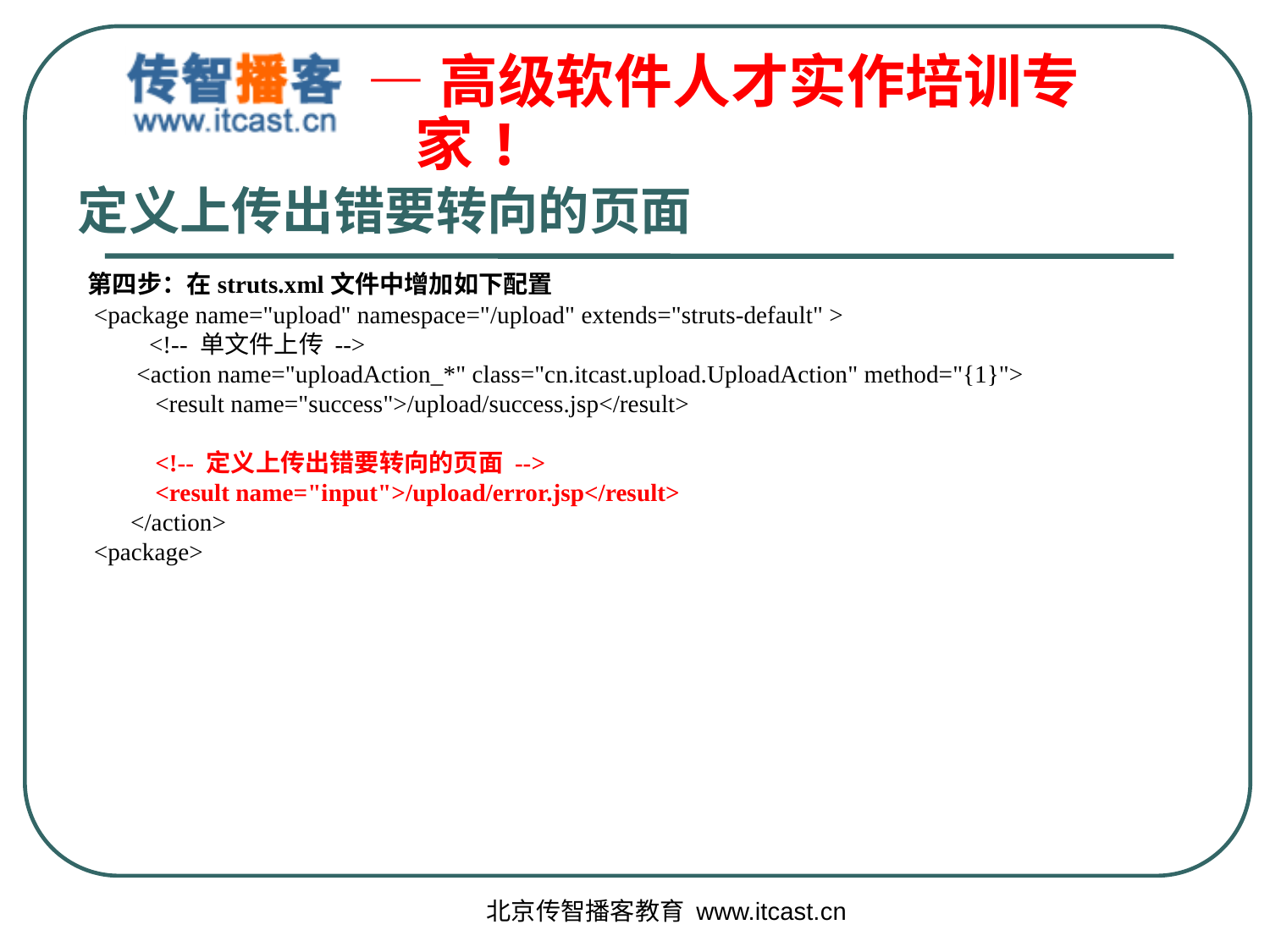

定义上传出错要转向的页面
第四步：在struts.xml文件中增加如下配置
 <package name="upload" namespace="/upload" extends="struts-default" >
          <!-- 单文件上传 -->
        <action name="uploadAction_*" class="cn.itcast.upload.UploadAction" method="{1}">
           <result name="success">/upload/success.jsp</result>

           <!-- 定义上传出错要转向的页面 -->
           <result name="input">/upload/error.jsp</result>
       </action>
 <package>
北京传智播客教育 www.itcast.cn